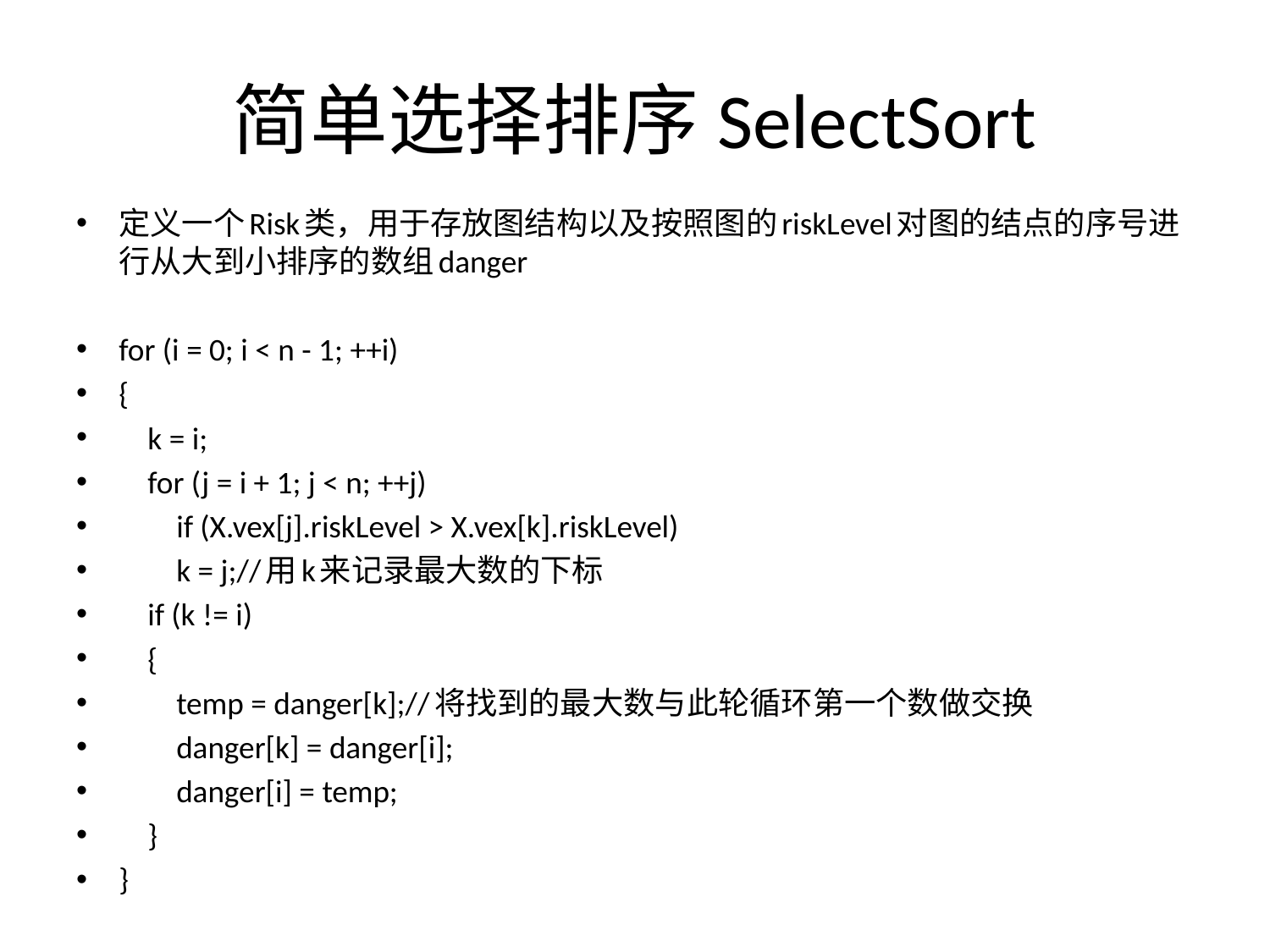

# 简单选择排序SelectSort
定义一个Risk类，用于存放图结构以及按照图的riskLevel对图的结点的序号进行从大到小排序的数组danger

for (i = 0; i < n - 1; ++i)
{
    k = i;
    for (j = i + 1; j < n; ++j)
        if (X.vex[j].riskLevel > X.vex[k].riskLevel)
        k = j;//用k来记录最大数的下标
    if (k != i)
    {
        temp = danger[k];//将找到的最大数与此轮循环第一个数做交换
        danger[k] = danger[i];
        danger[i] = temp;
    }
}